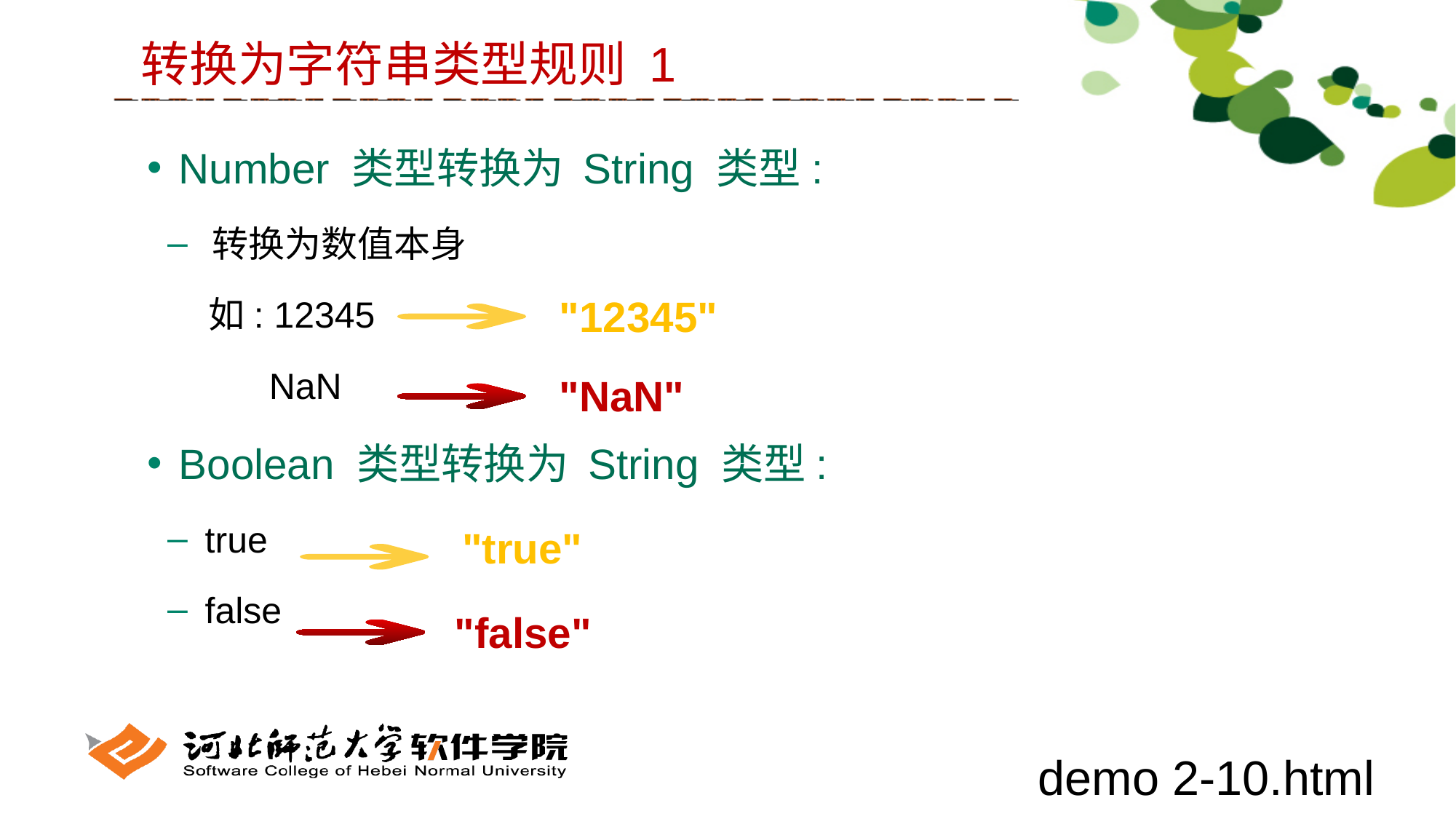

转换为字符串类型规则 1

 Number 类型转换为 String 类型:
 转换为数值本身
    如: 12345
          NaN
 Boolean 类型转换为 String 类型:
 true
 false

"12345"

"NaN"

"true"

"false"

demo 2-10.html